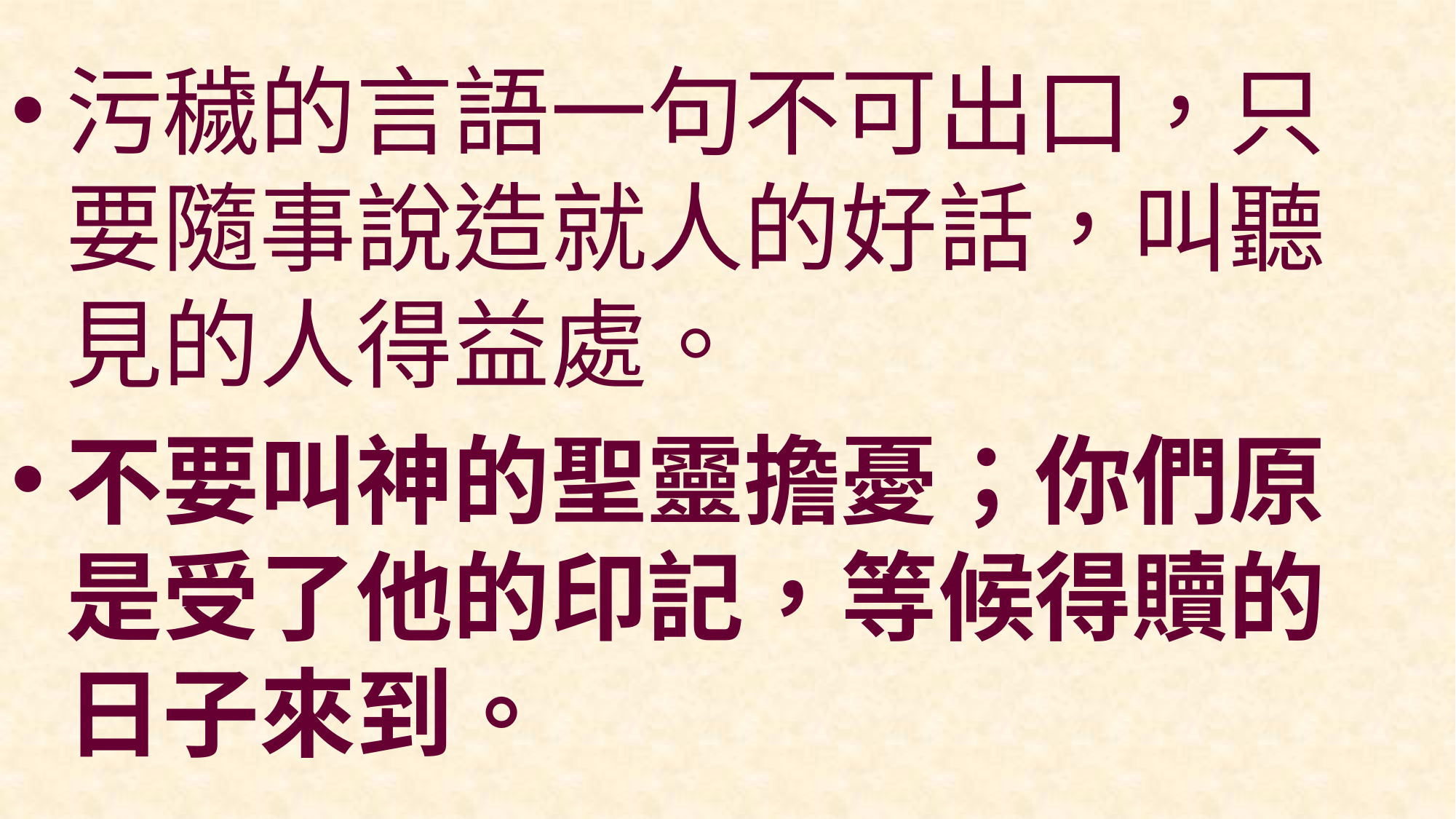

污穢的言語一句不可出口，只要隨事說造就人的好話，叫聽見的人得益處。
不要叫神的聖靈擔憂；你們原是受了他的印記，等候得贖的日子來到。